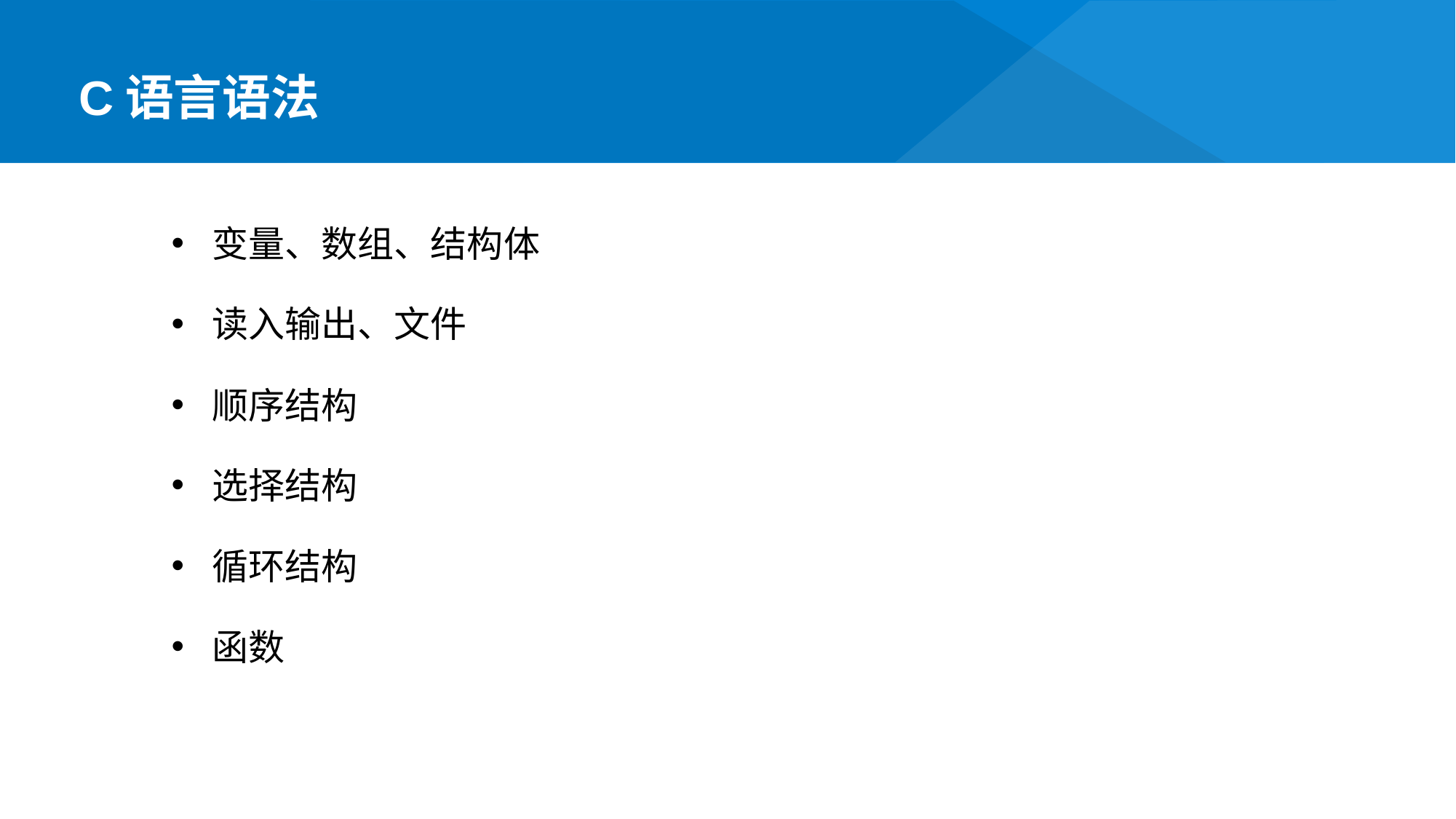

C语言语法
变量、数组、结构体
读入输出、文件
顺序结构
选择结构
循环结构
函数